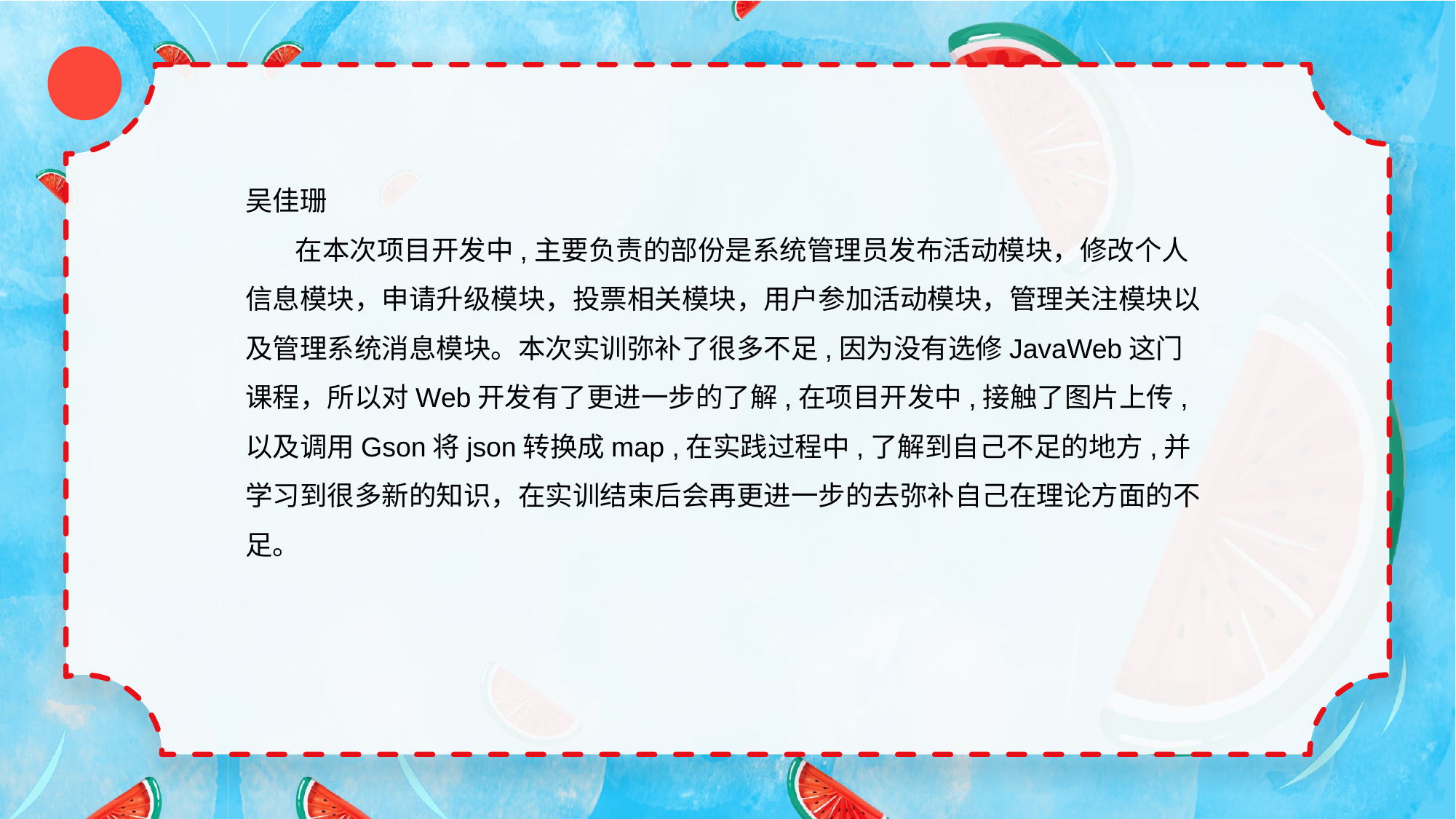

吴佳珊
       在本次项目开发中,主要负责的部份是系统管理员发布活动模块，修改个人信息模块，申请升级模块，投票相关模块，用户参加活动模块，管理关注模块以及管理系统消息模块。本次实训弥补了很多不足,因为没有选修JavaWeb这门课程，所以对Web开发有了更进一步的了解,在项目开发中,接触了图片上传,以及调用Gson将json转换成map ,在实践过程中,了解到自己不足的地方,并学习到很多新的知识，在实训结束后会再更进一步的去弥补自己在理论方面的不足。